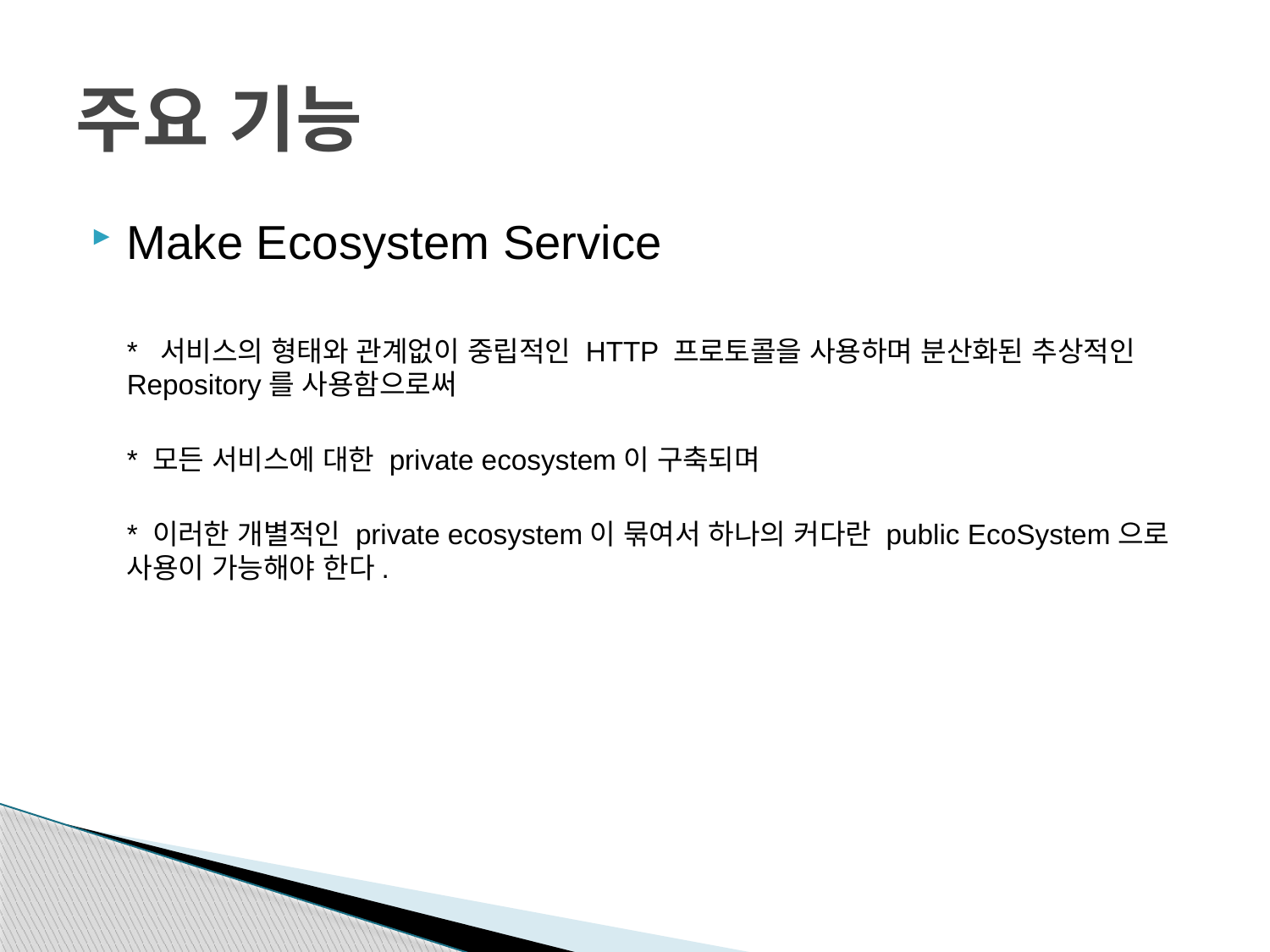

# 주요 기능
Make Ecosystem Service
*  서비스의 형태와 관계없이 중립적인 HTTP 프로토콜을 사용하며 분산화된 추상적인 Repository를 사용함으로써
* 모든 서비스에 대한 private ecosystem이 구축되며
* 이러한 개별적인 private ecosystem이 묶여서 하나의 커다란 public EcoSystem으로 사용이 가능해야 한다.